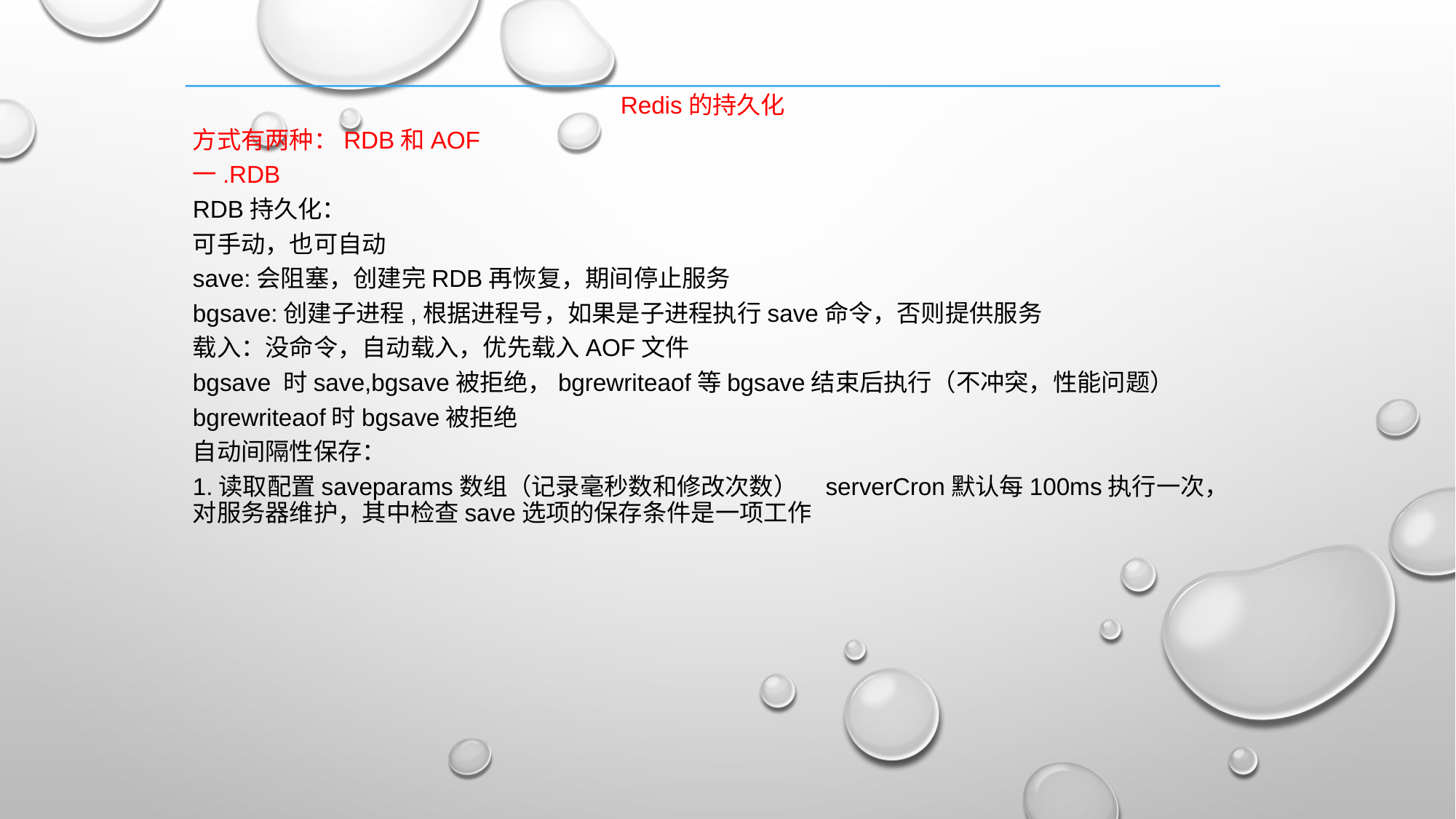

Redis的持久化
方式有两种：RDB和AOF
一.RDB
RDB持久化：
可手动，也可自动
save:会阻塞，创建完RDB再恢复，期间停止服务
bgsave:创建子进程,根据进程号，如果是子进程执行save命令，否则提供服务
载入：没命令，自动载入，优先载入AOF文件
bgsave 时save,bgsave被拒绝，bgrewriteaof等bgsave结束后执行（不冲突，性能问题）
bgrewriteaof时bgsave被拒绝
自动间隔性保存：
1.读取配置saveparams数组（记录毫秒数和修改次数）    serverCron默认每100ms执行一次，对服务器维护，其中检查save选项的保存条件是一项工作